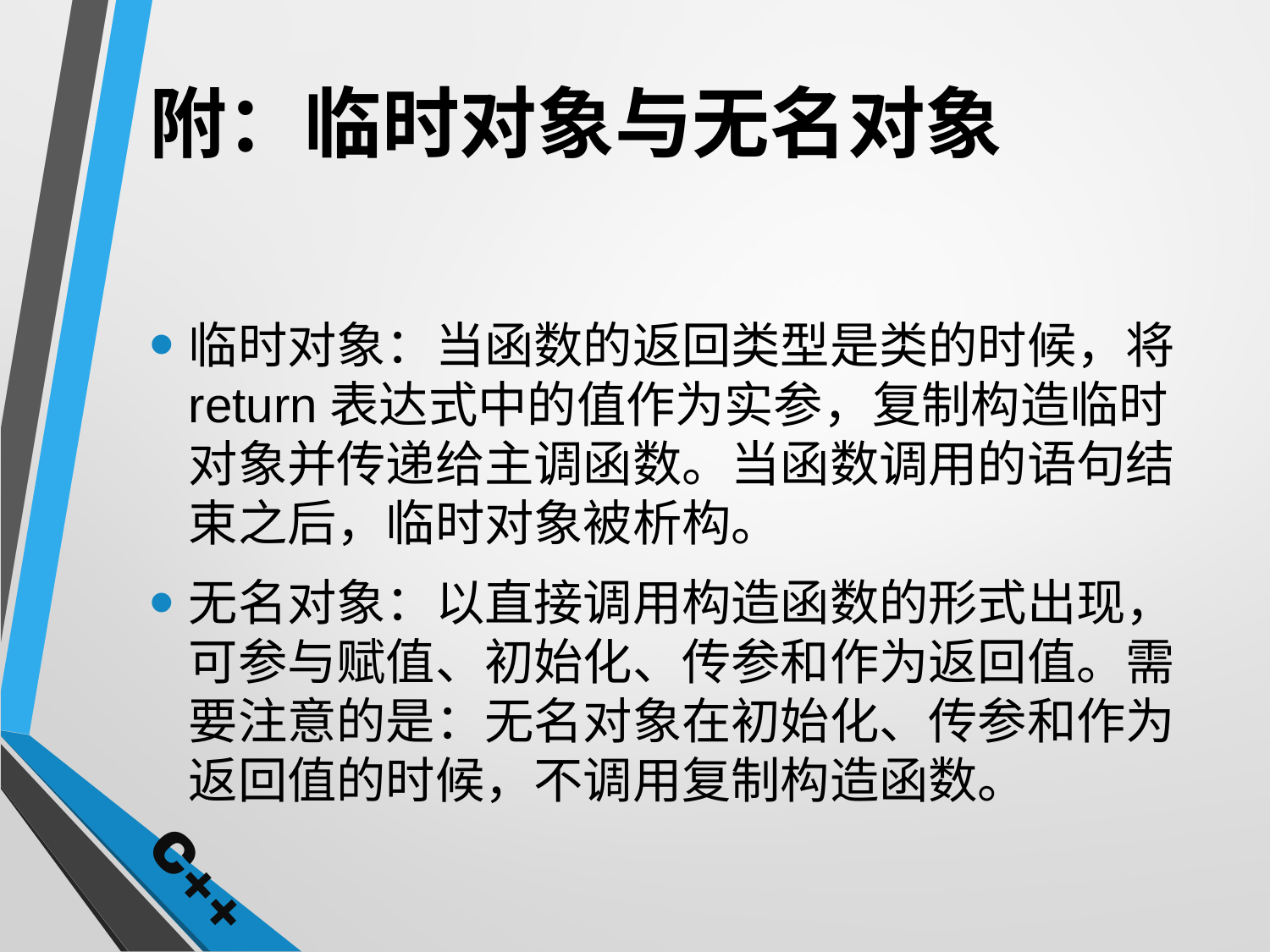

# 附：临时对象与无名对象
临时对象：当函数的返回类型是类的时候，将return表达式中的值作为实参，复制构造临时对象并传递给主调函数。当函数调用的语句结束之后，临时对象被析构。
无名对象：以直接调用构造函数的形式出现，可参与赋值、初始化、传参和作为返回值。需要注意的是：无名对象在初始化、传参和作为返回值的时候，不调用复制构造函数。